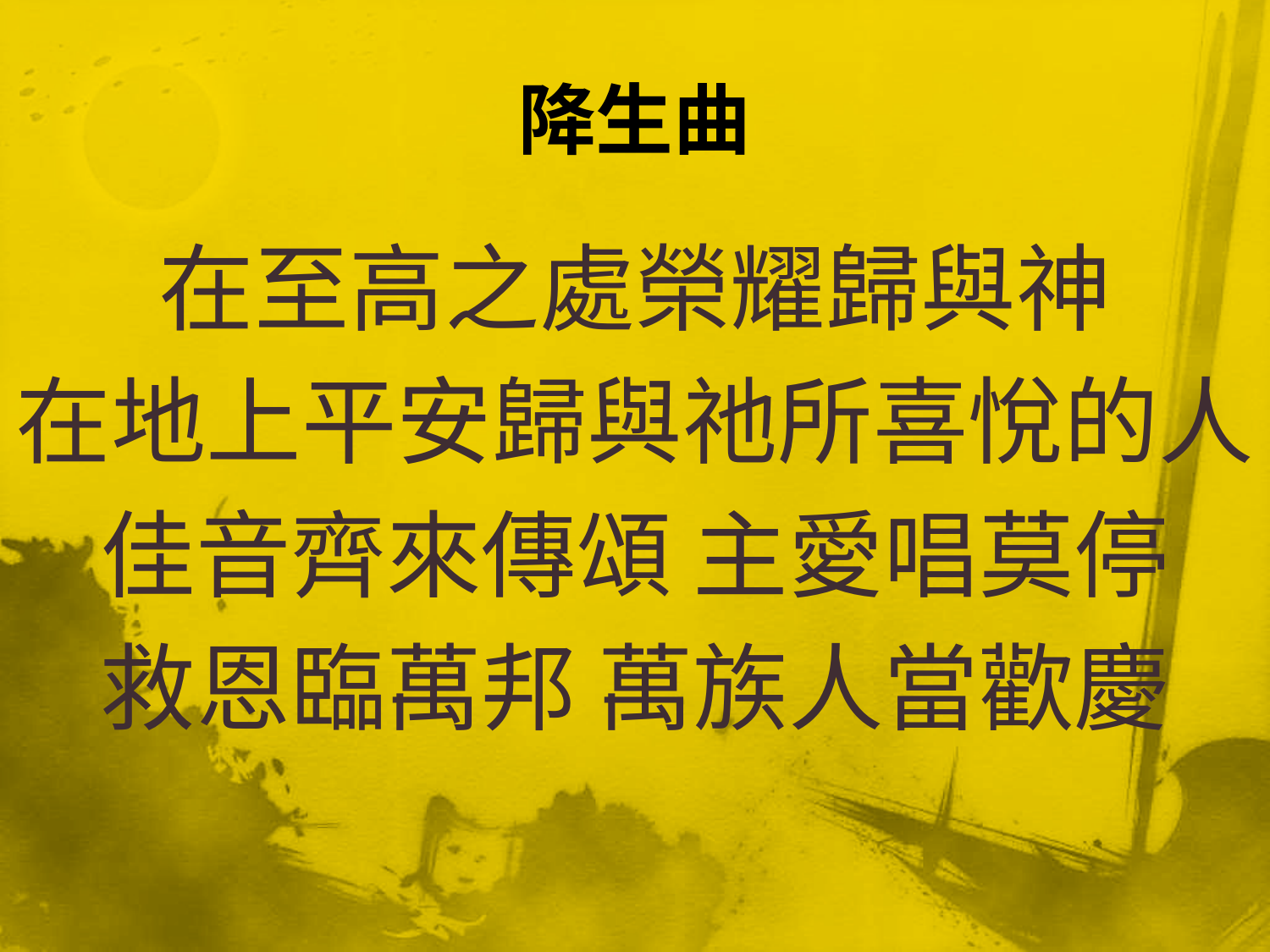

# 降生曲
在至高之處榮耀歸與神
在地上平安歸與祂所喜悅的人
佳音齊來傳頌 主愛唱莫停
救恩臨萬邦 萬族人當歡慶